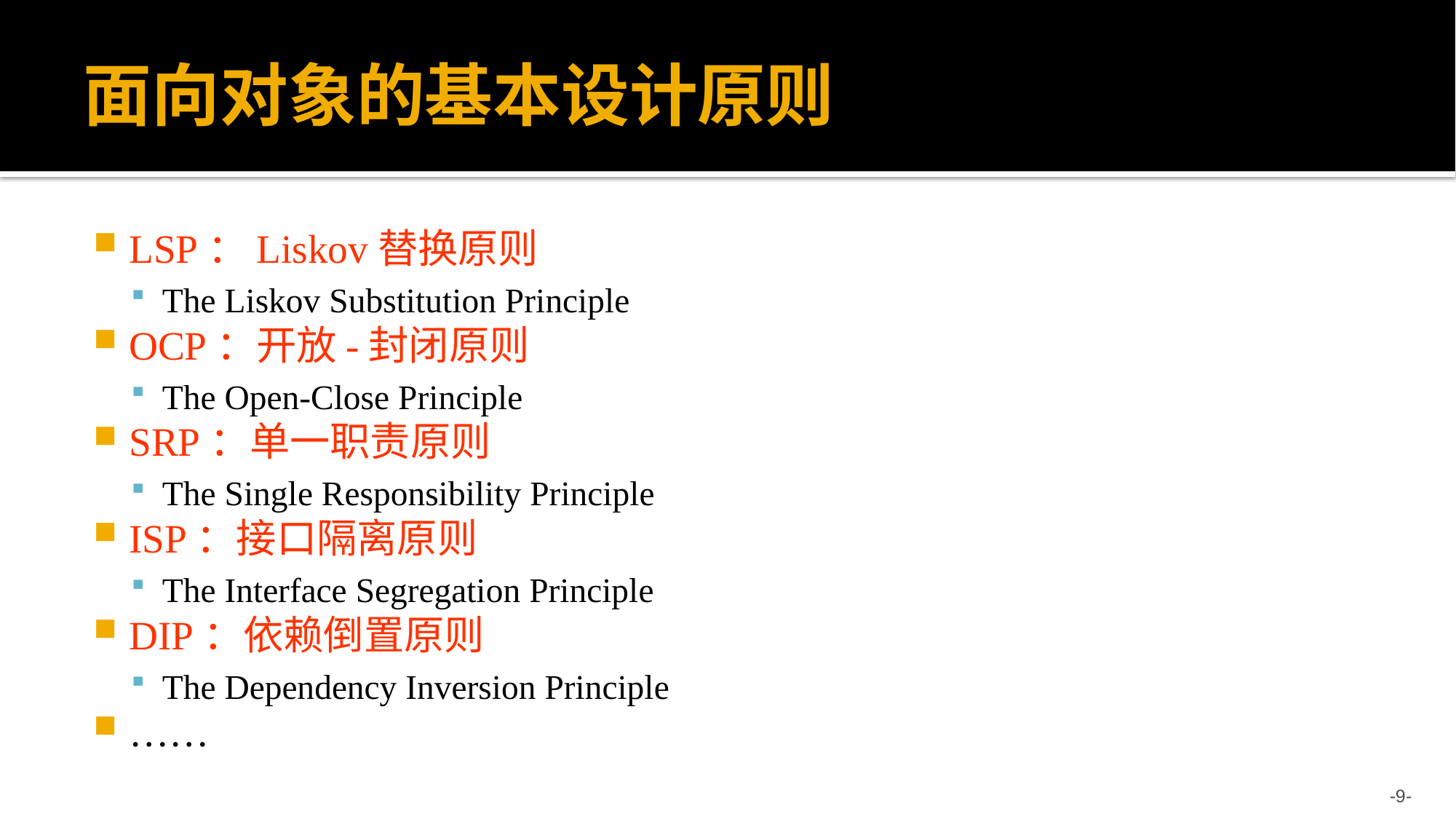

# 面向对象的基本设计原则
LSP：Liskov替换原则
The Liskov Substitution Principle
OCP：开放-封闭原则
The Open-Close Principle
SRP：单一职责原则
The Single Responsibility Principle
ISP：接口隔离原则
The Interface Segregation Principle
DIP：依赖倒置原则
The Dependency Inversion Principle
……
-9-